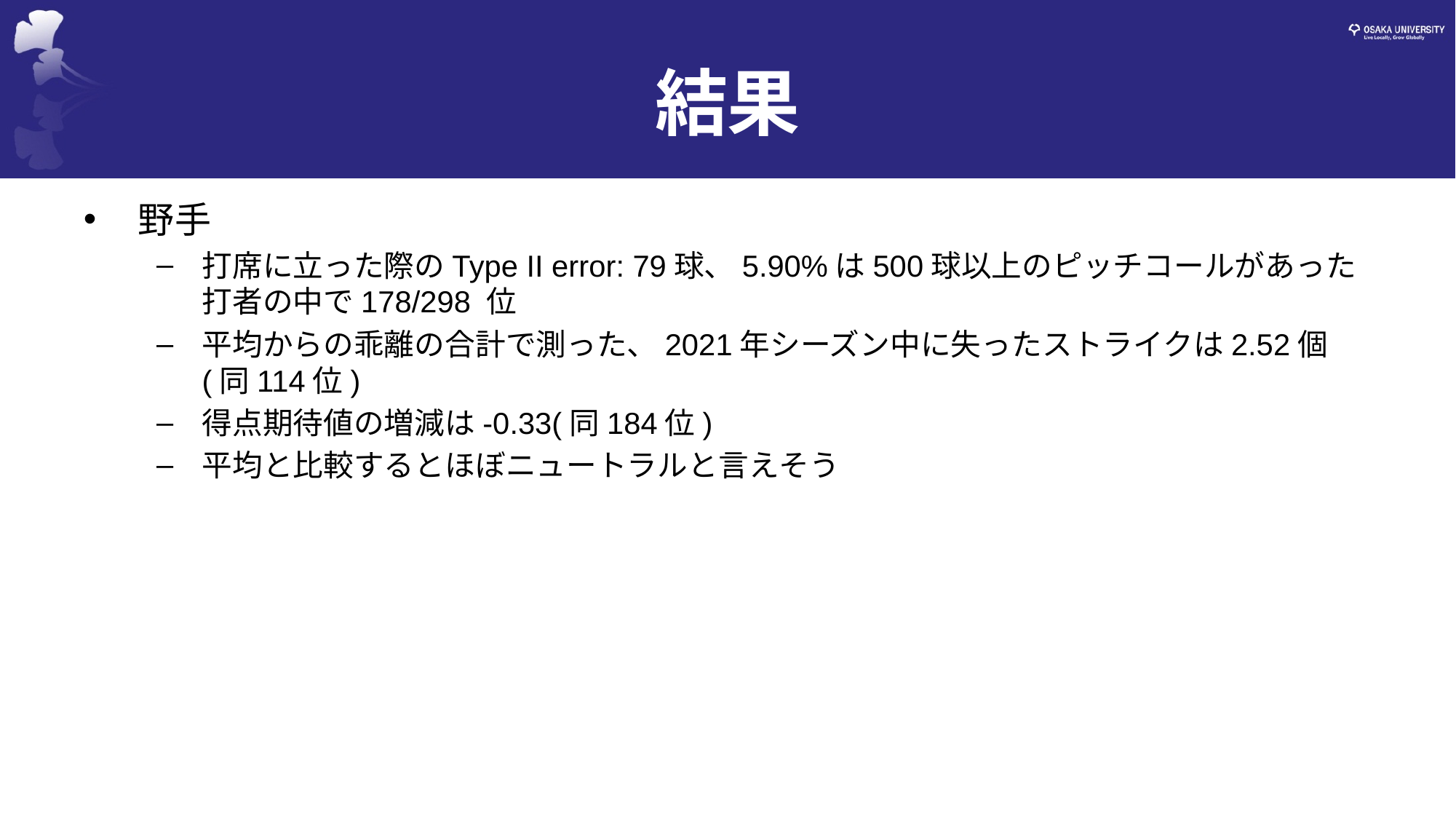

# 結果
野手
打席に立った際のType II error: 79球、5.90%は500球以上のピッチコールがあった打者の中で178/298 位
平均からの乖離の合計で測った、2021年シーズン中に失ったストライクは2.52個(同114位)
得点期待値の増減は-0.33(同184位)
平均と比較するとほぼニュートラルと言えそう